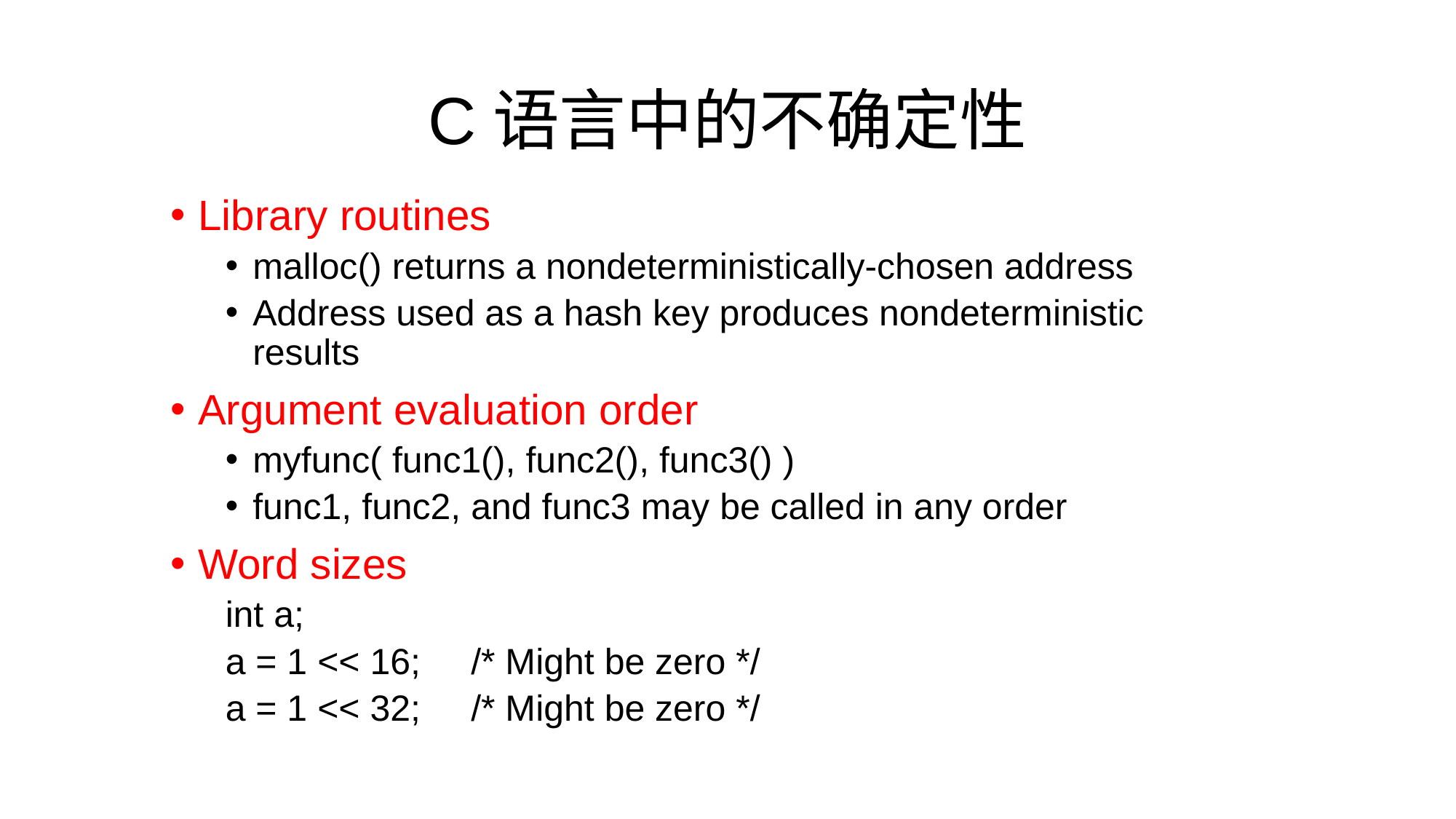

# C语言中的不确定性
Library routines
malloc() returns a nondeterministically-chosen address
Address used as a hash key produces nondeterministic results
Argument evaluation order
myfunc( func1(), func2(), func3() )
func1, func2, and func3 may be called in any order
Word sizes
int a;
a = 1 << 16;	/* Might be zero */
a = 1 << 32;	/* Might be zero */